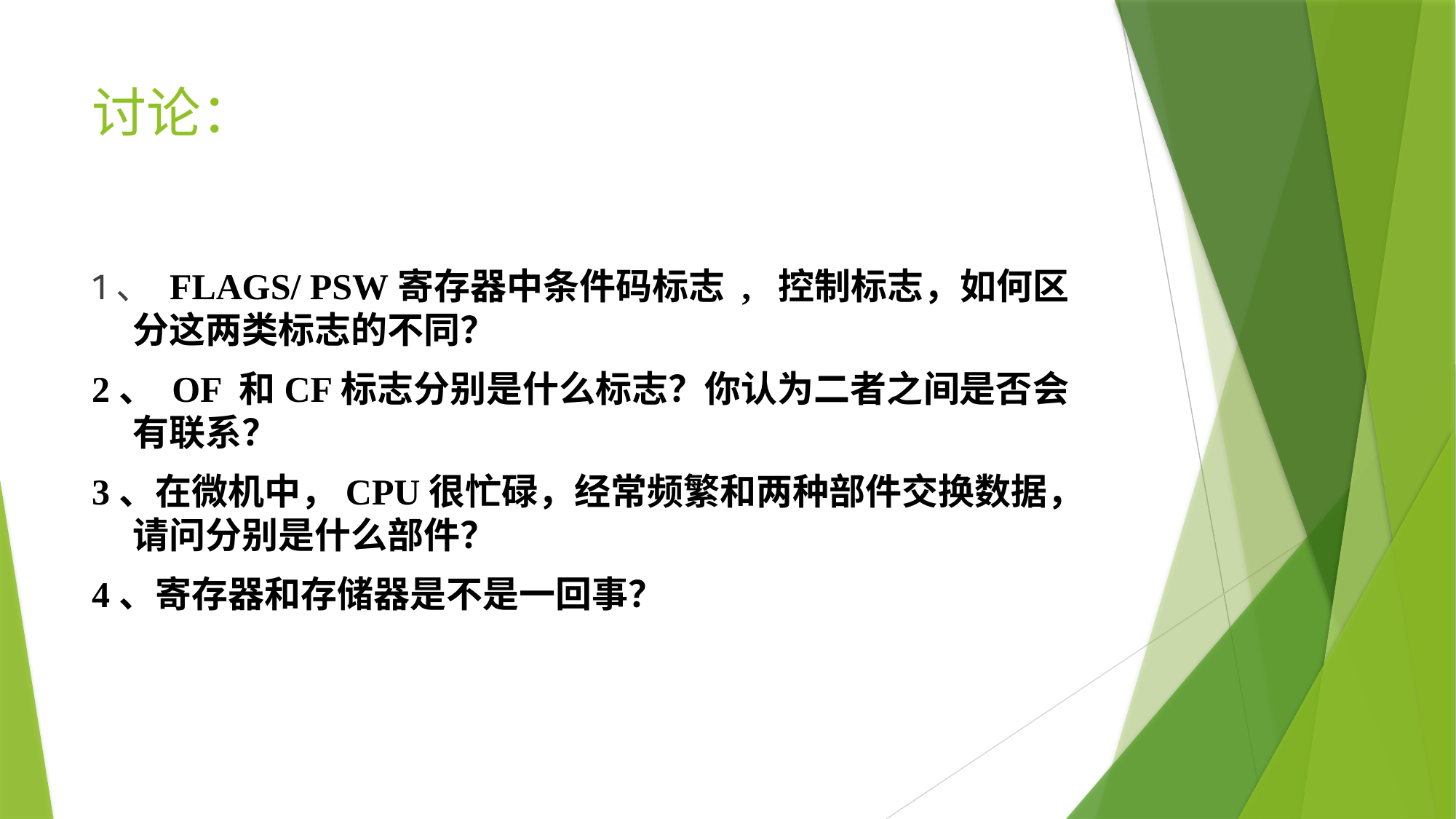

# 讨论：
1、 FLAGS/ PSW寄存器中条件码标志 ,  控制标志，如何区分这两类标志的不同？
2、 OF 和CF标志分别是什么标志？你认为二者之间是否会有联系？
3、在微机中，CPU很忙碌，经常频繁和两种部件交换数据，请问分别是什么部件？
4、寄存器和存储器是不是一回事？